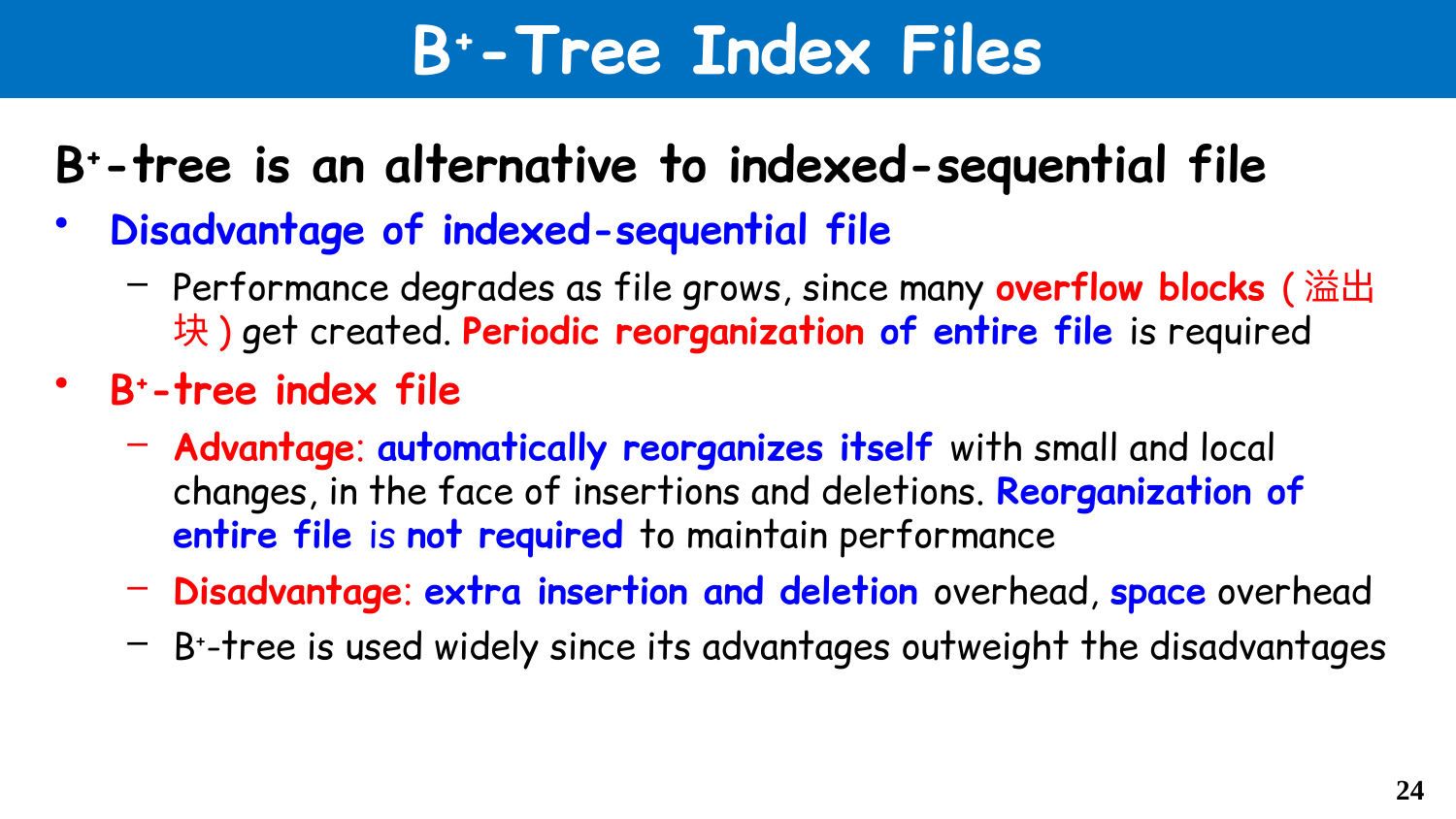

# B+-Tree Index Files
B+-tree is an alternative to indexed-sequential file
Disadvantage of indexed-sequential file
Performance degrades as file grows, since many overflow blocks (溢出块) get created. Periodic reorganization of entire file is required
B+-tree index file
Advantage: automatically reorganizes itself with small and local changes, in the face of insertions and deletions. Reorganization of entire file is not required to maintain performance
Disadvantage: extra insertion and deletion overhead, space overhead
B+-tree is used widely since its advantages outweight the disadvantages